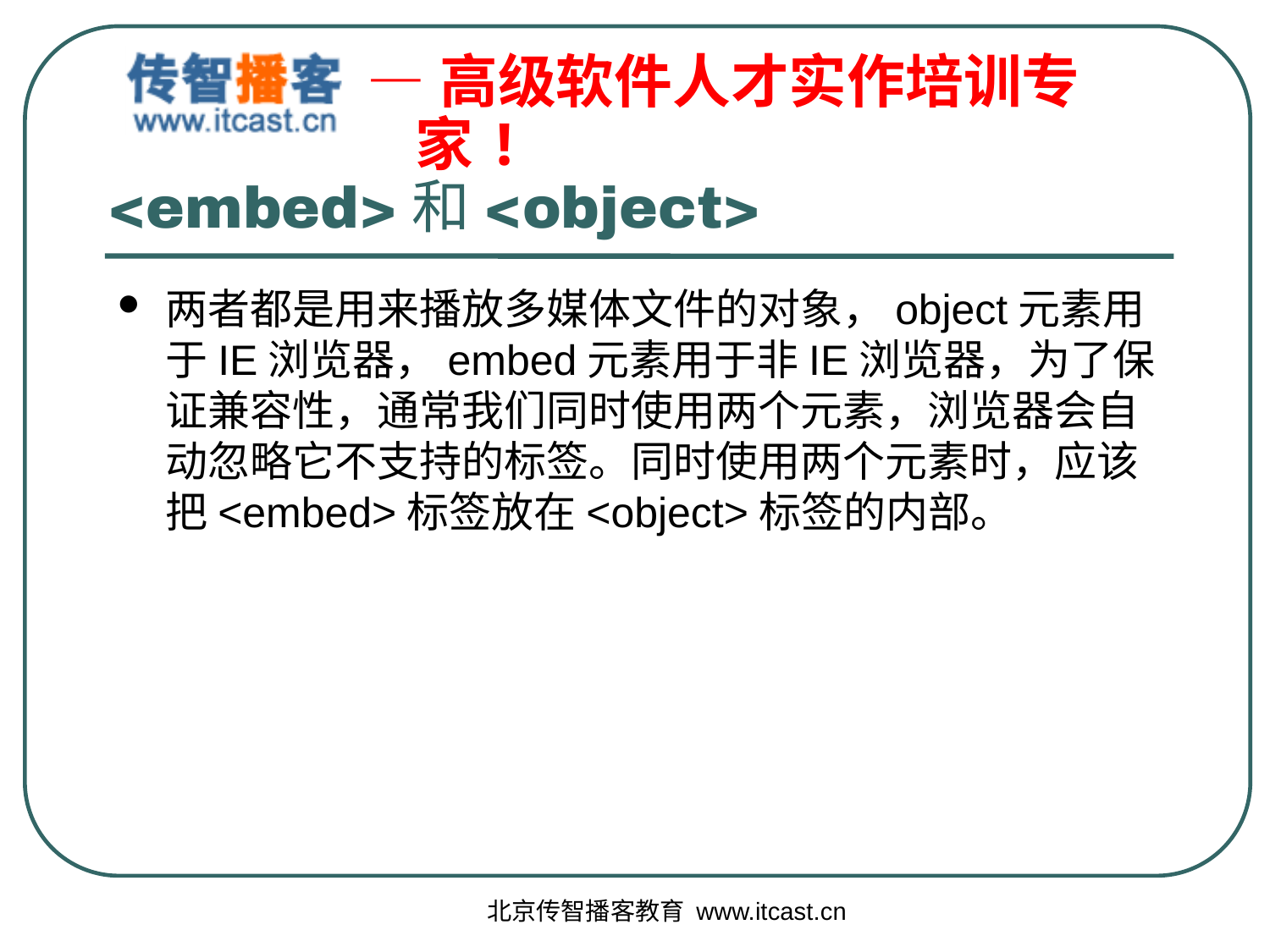

# <embed>和<object>
两者都是用来播放多媒体文件的对象，object元素用于IE浏览器，embed元素用于非IE浏览器，为了保证兼容性，通常我们同时使用两个元素，浏览器会自动忽略它不支持的标签。同时使用两个元素时，应该把<embed>标签放在<object>标签的内部。